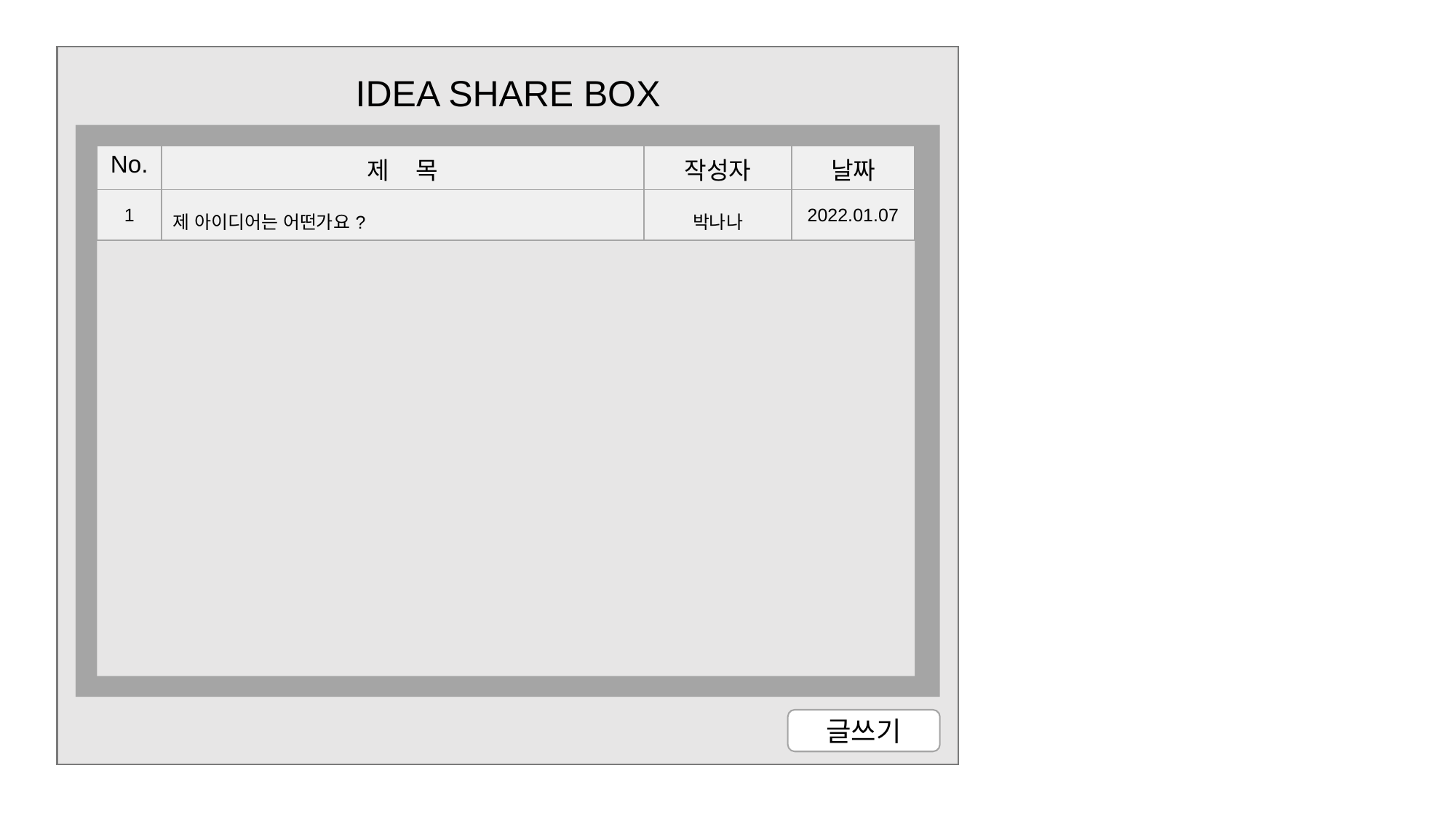

#
IDEA SHARE BOX

| No. | 제 목 | 작성자 | 날짜 |
| --- | --- | --- | --- |

| 1 | 제 아이디어는 어떤가요? | 박나나 | 2022.01.07 |
| --- | --- | --- | --- |

글쓰기